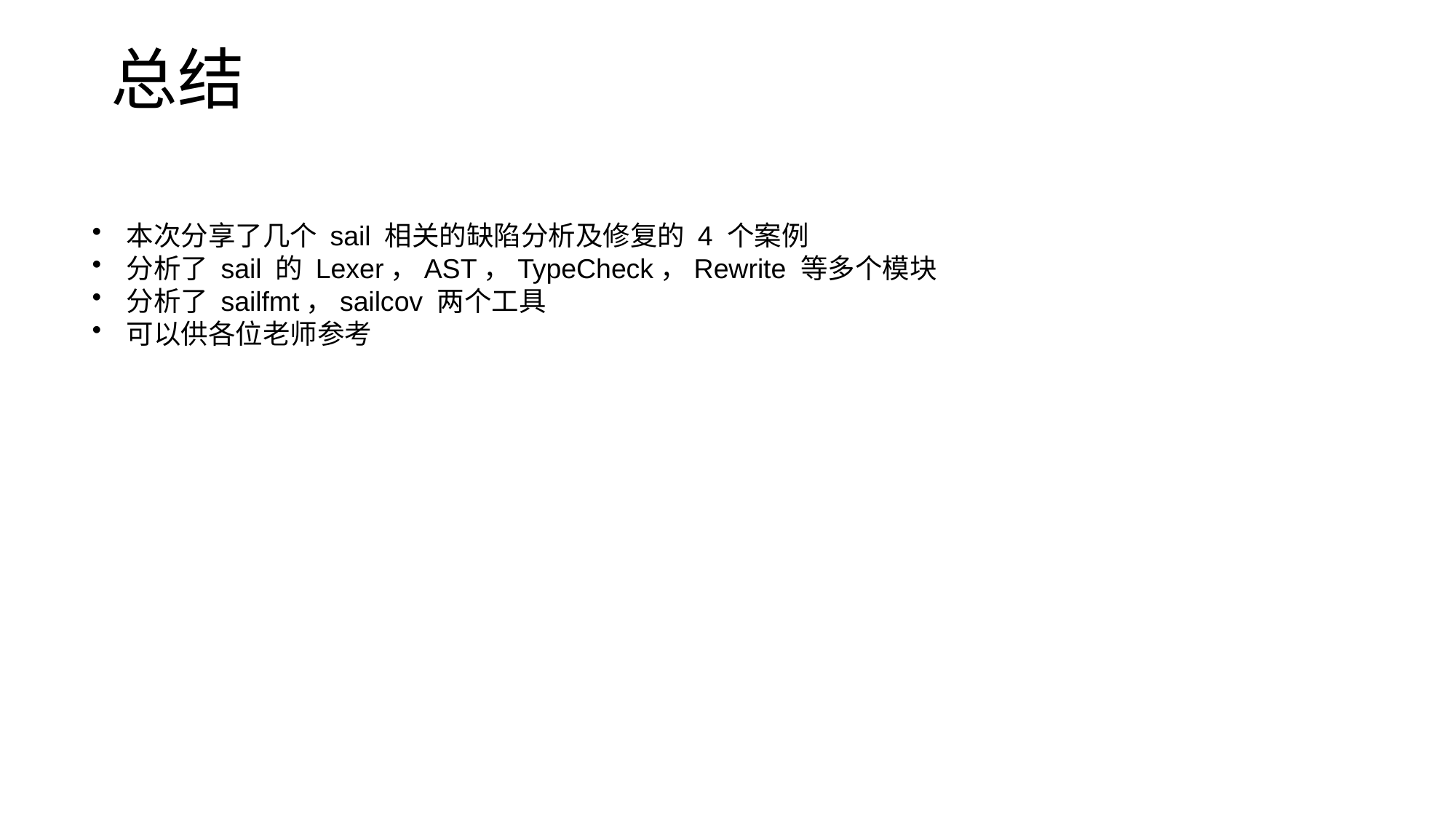

# 总结
本次分享了几个 sail 相关的缺陷分析及修复的 4 个案例
分析了 sail 的 Lexer，AST，TypeCheck，Rewrite 等多个模块
分析了 sailfmt，sailcov 两个工具
可以供各位老师参考